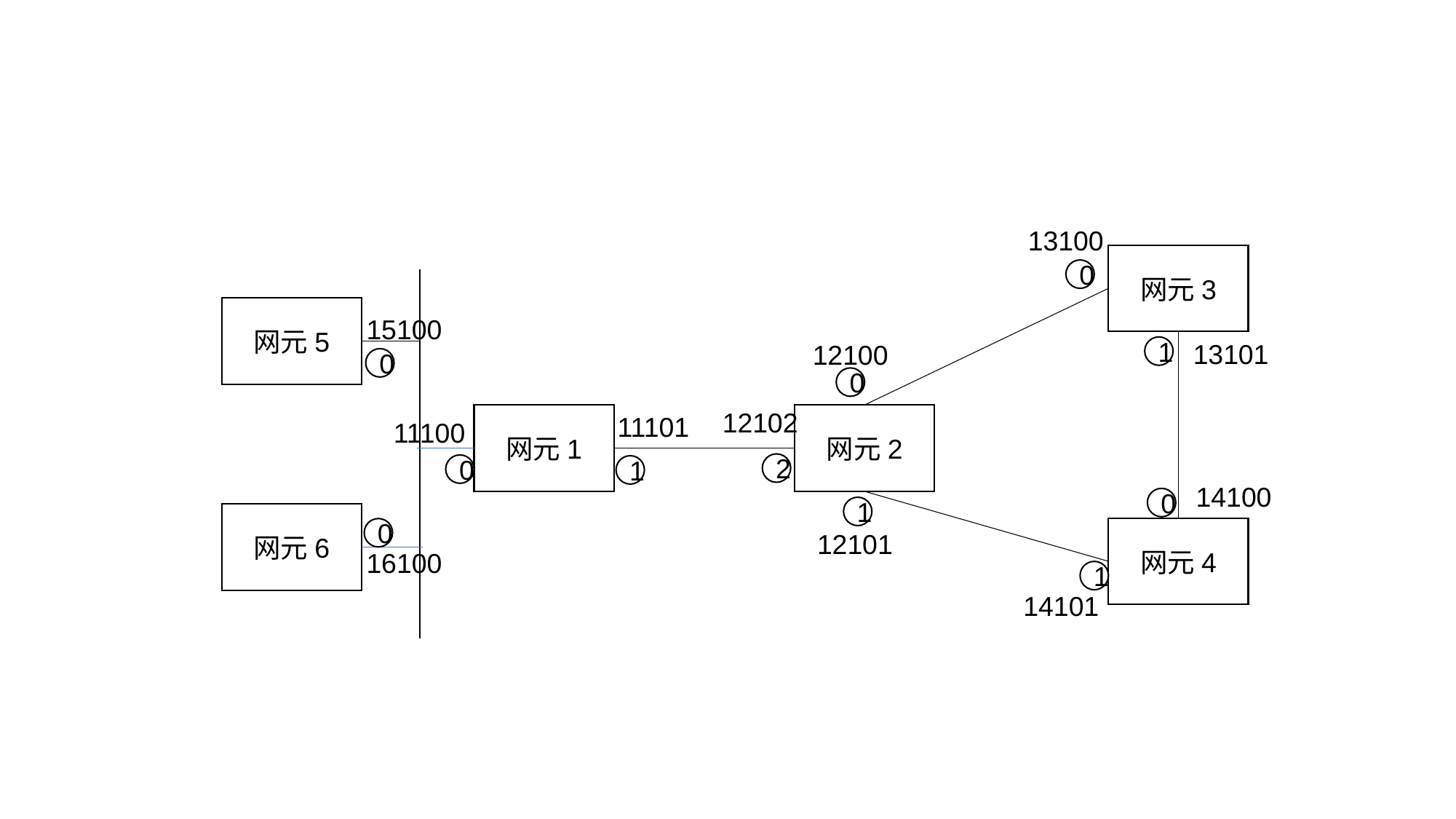

13100
网元3
0
网元5
15100
13101
12100
1
0
0
12102
11101
网元1
网元2
11100
2
0
1
14100
0
1
网元6
网元4
0
12101
16100
1
14101